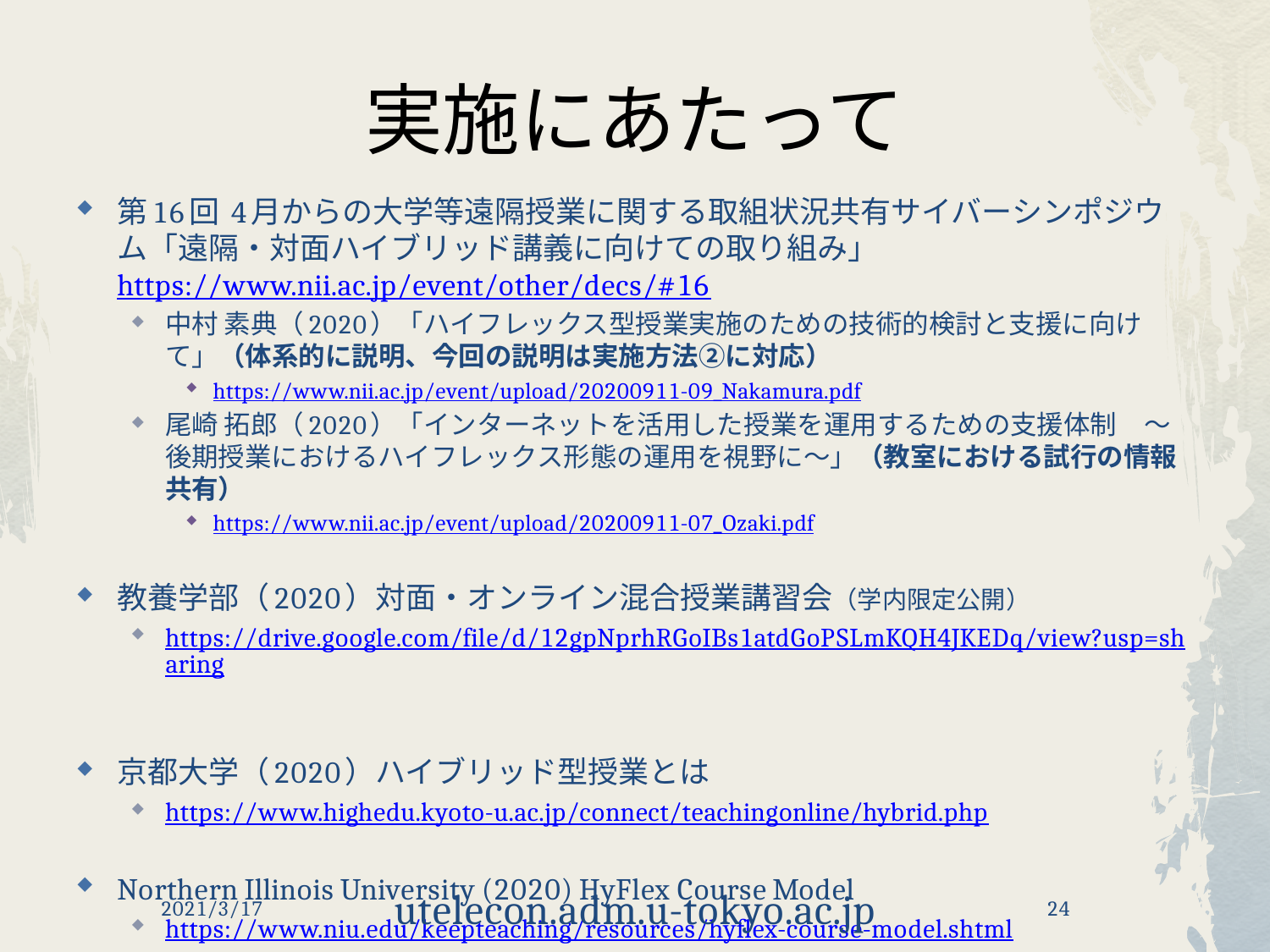

# 実施にあたって
第16回 4月からの大学等遠隔授業に関する取組状況共有サイバーシンポジウム「遠隔・対面ハイブリッド講義に向けての取り組み」 https://www.nii.ac.jp/event/other/decs/#16
中村 素典（2020）「ハイフレックス型授業実施のための技術的検討と支援に向けて」（体系的に説明、今回の説明は実施方法②に対応）
https://www.nii.ac.jp/event/upload/20200911-09_Nakamura.pdf
尾崎 拓郎（2020）「インターネットを活用した授業を運用するための支援体制　～後期授業におけるハイフレックス形態の運用を視野に～」（教室における試行の情報共有）
https://www.nii.ac.jp/event/upload/20200911-07_Ozaki.pdf

教養学部（2020）対面・オンライン混合授業講習会（学内限定公開）
https://drive.google.com/file/d/12gpNprhRGoIBs1atdGoPSLmKQH4JKEDq/view?usp=sharing

京都大学（2020）ハイブリッド型授業とは
https://www.highedu.kyoto-u.ac.jp/connect/teachingonline/hybrid.php

Northern Illinois University (2020) HyFlex Course Model
https://www.niu.edu/keepteaching/resources/hyflex-course-model.shtml
2021/3/17
utelecon.adm.u-tokyo.ac.jp
24